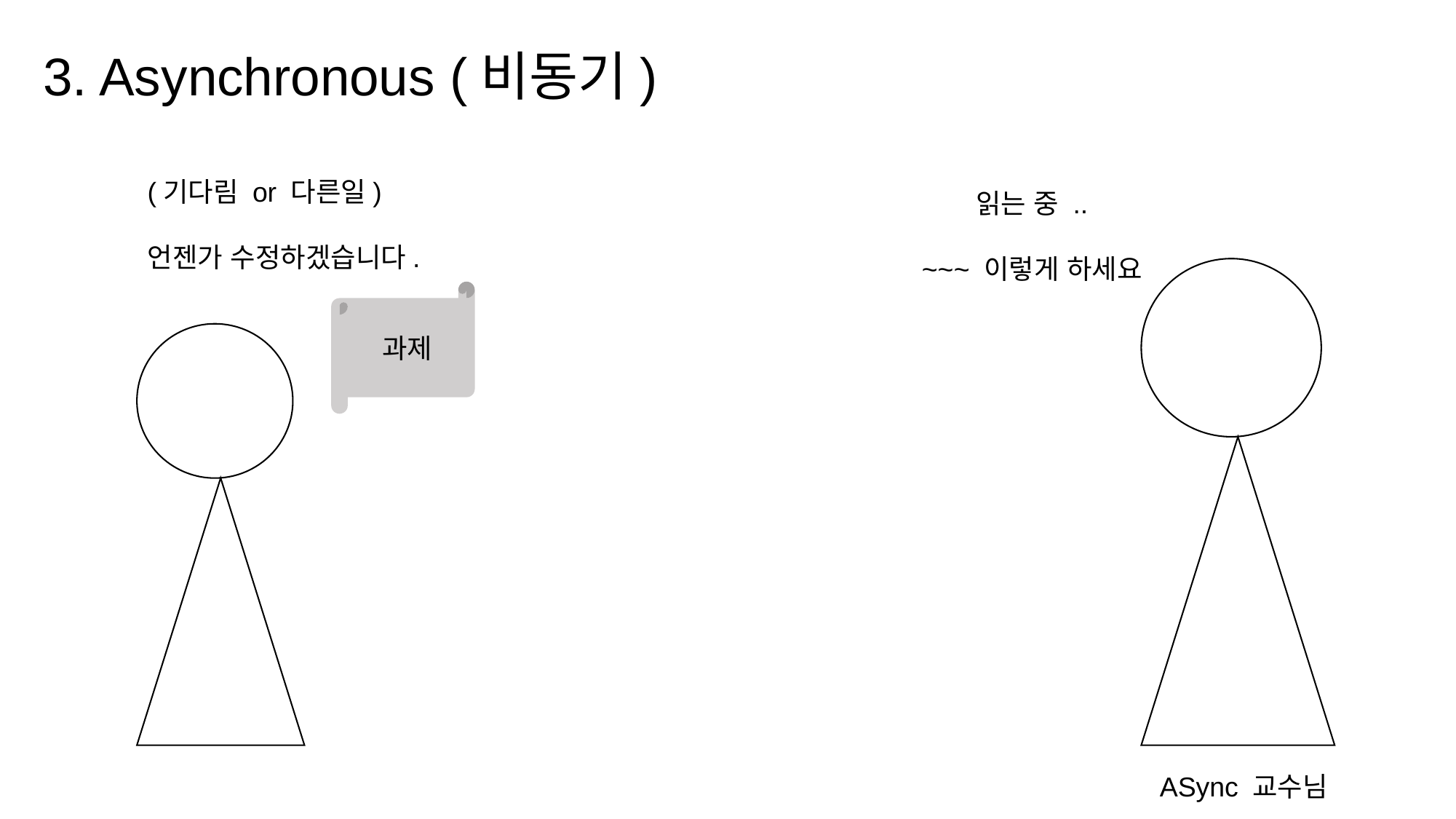

3. Asynchronous (비동기)
(기다림 or 다른일)

언젠가 수정하겠습니다.
읽는 중 ..

~~~ 이렇게 하세요

과제

ASync 교수님